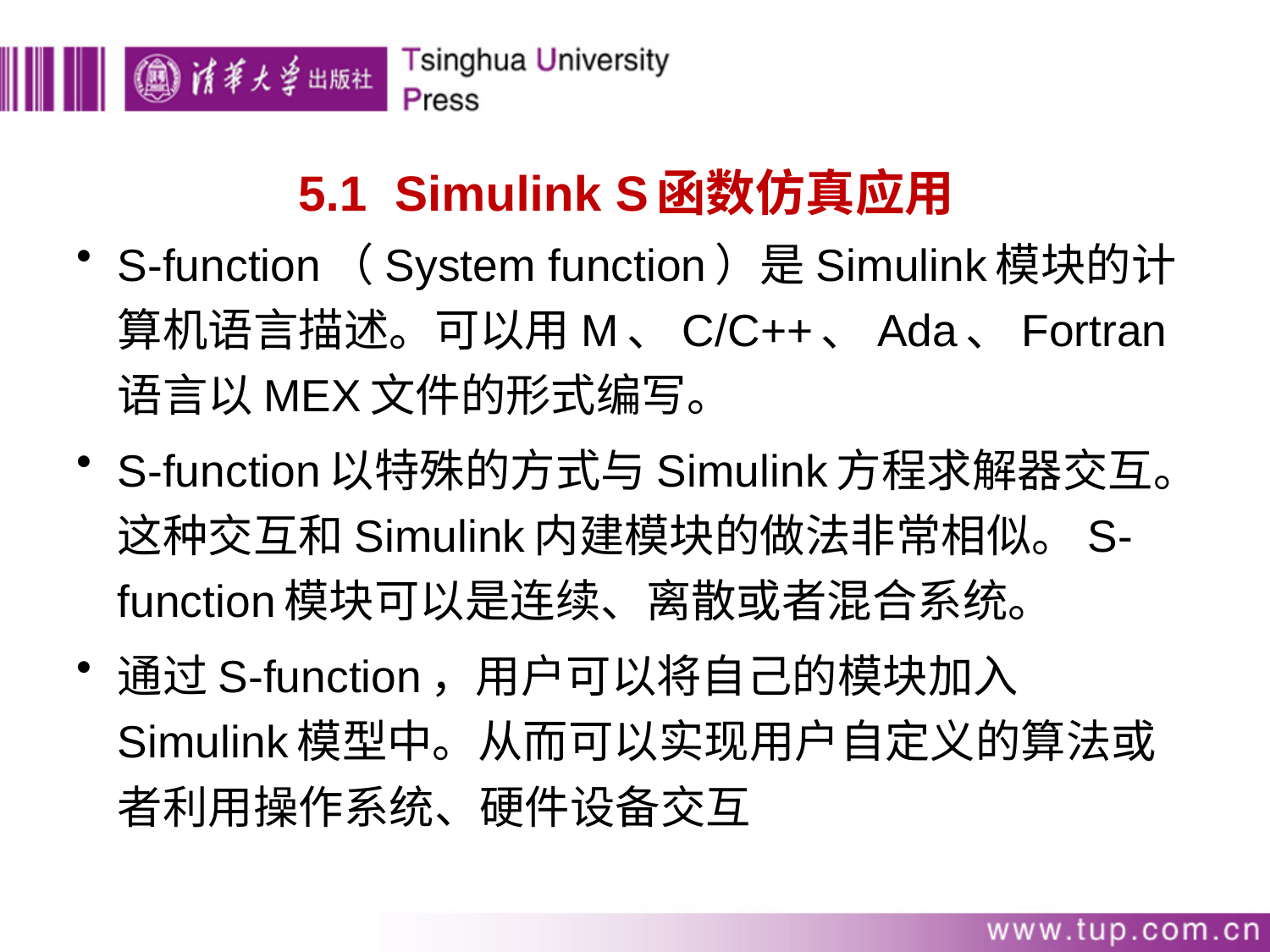

# 5.1  Simulink S函数仿真应用
S-function（System function）是Simulink模块的计算机语言描述。可以用M、C/C++、Ada、Fortran语言以MEX文件的形式编写。
S-function以特殊的方式与Simulink方程求解器交互。这种交互和Simulink内建模块的做法非常相似。S-function模块可以是连续、离散或者混合系统。
通过S-function，用户可以将自己的模块加入Simulink模型中。从而可以实现用户自定义的算法或者利用操作系统、硬件设备交互